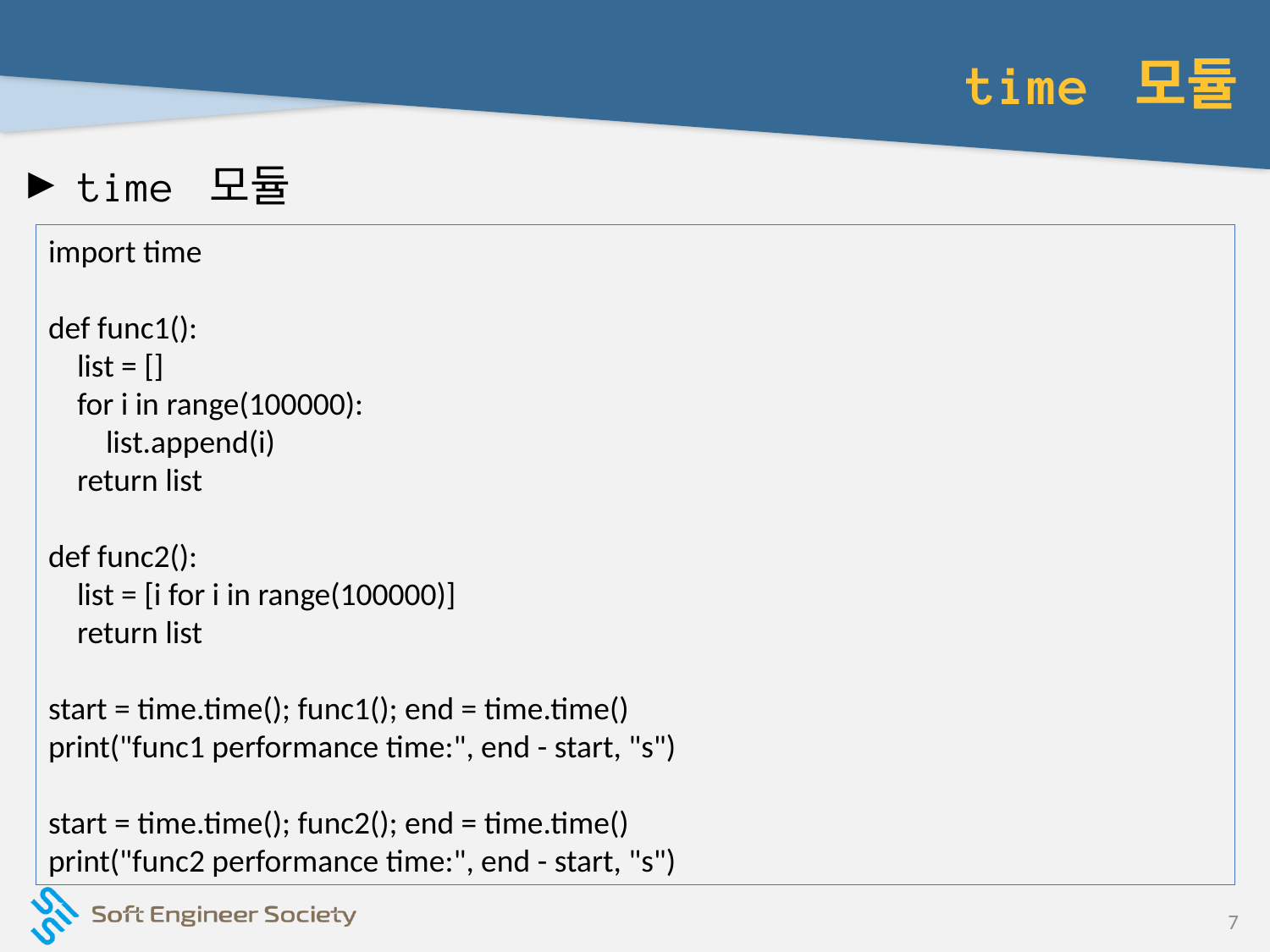

# time 모듈
time 모듈
import time

def func1():
    list = []
    for i in range(100000):
        list.append(i)
    return list

def func2():
    list = [i for i in range(100000)]
    return list

start = time.time(); func1(); end = time.time()
print("func1 performance time:", end - start, "s")

start = time.time(); func2(); end = time.time()
print("func2 performance time:", end - start, "s")
7